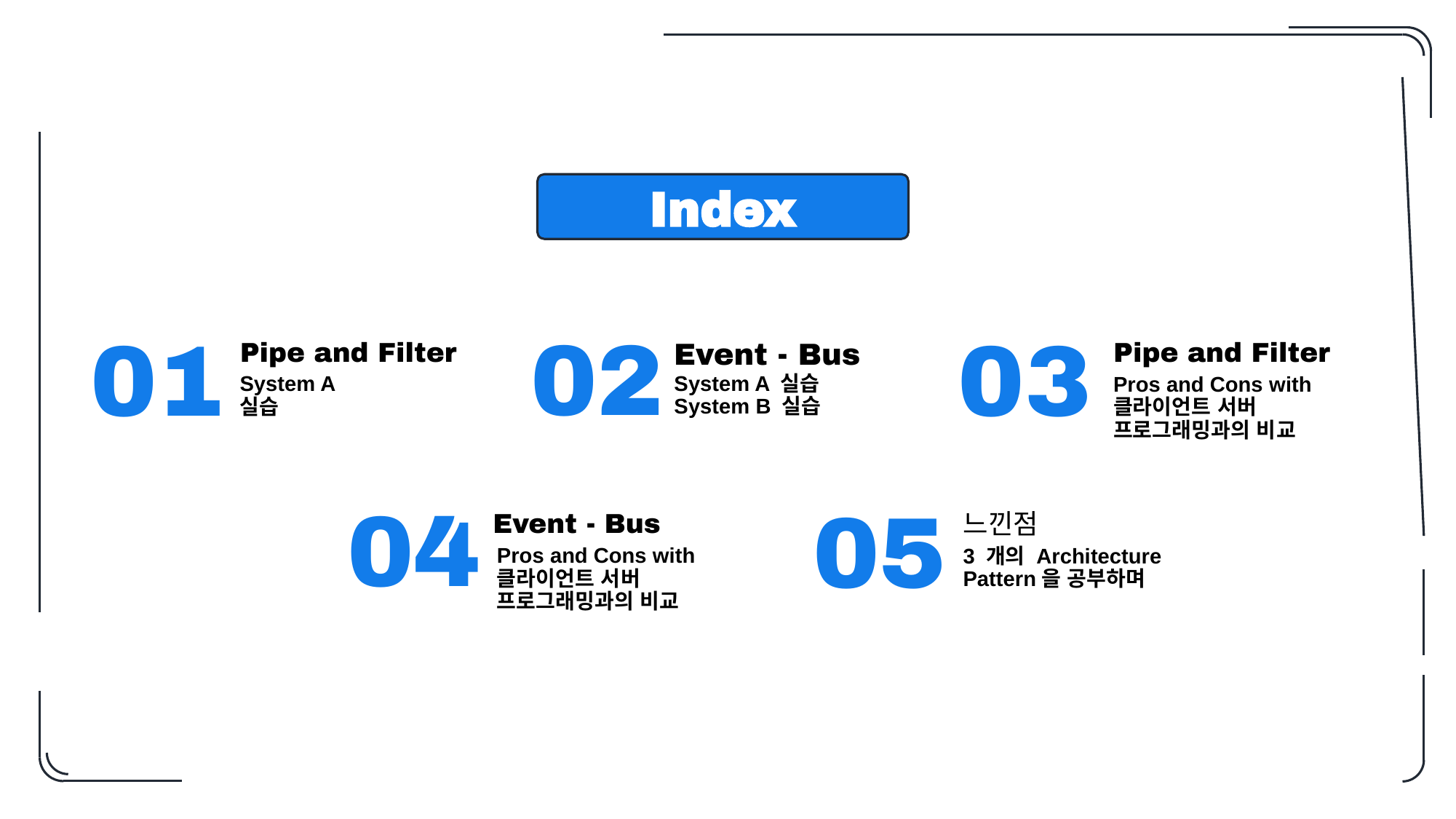

Index
02
01

03
Pipe and Filter
Pipe and Filter
Event - Bus
System A 실습
System B 실습
System A 실습
Pros and Cons with
클라이언트 서버 프로그래밍과의 비교

04
Event - Bus
느낀점
05
Pros and Cons with
클라이언트 서버 프로그래밍과의 비교

3 개의 Architecture Pattern을 공부하며